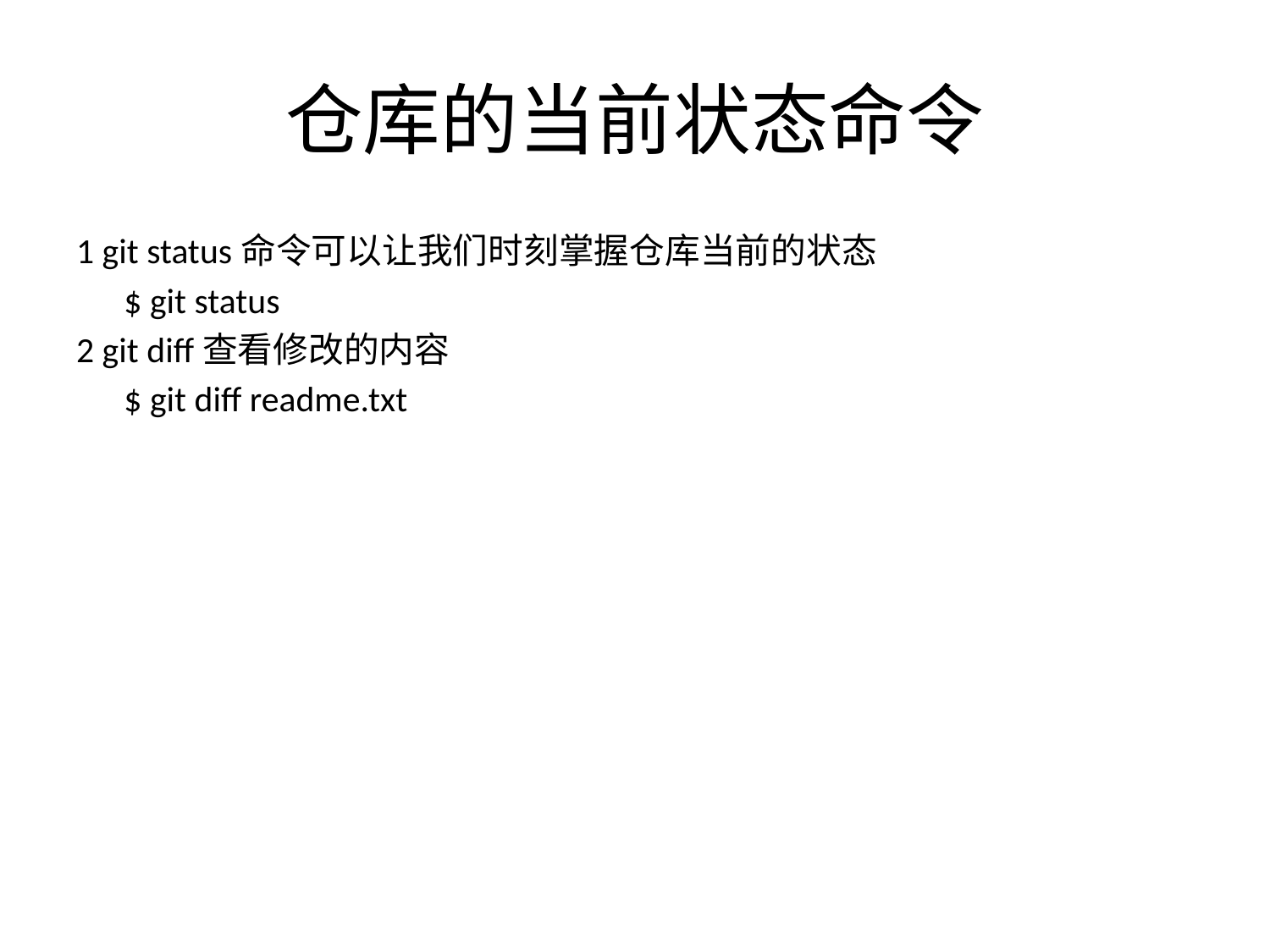

# 仓库的当前状态命令
1 git status命令可以让我们时刻掌握仓库当前的状态
	$ git status
2 git diff查看修改的内容
	$ git diff readme.txt